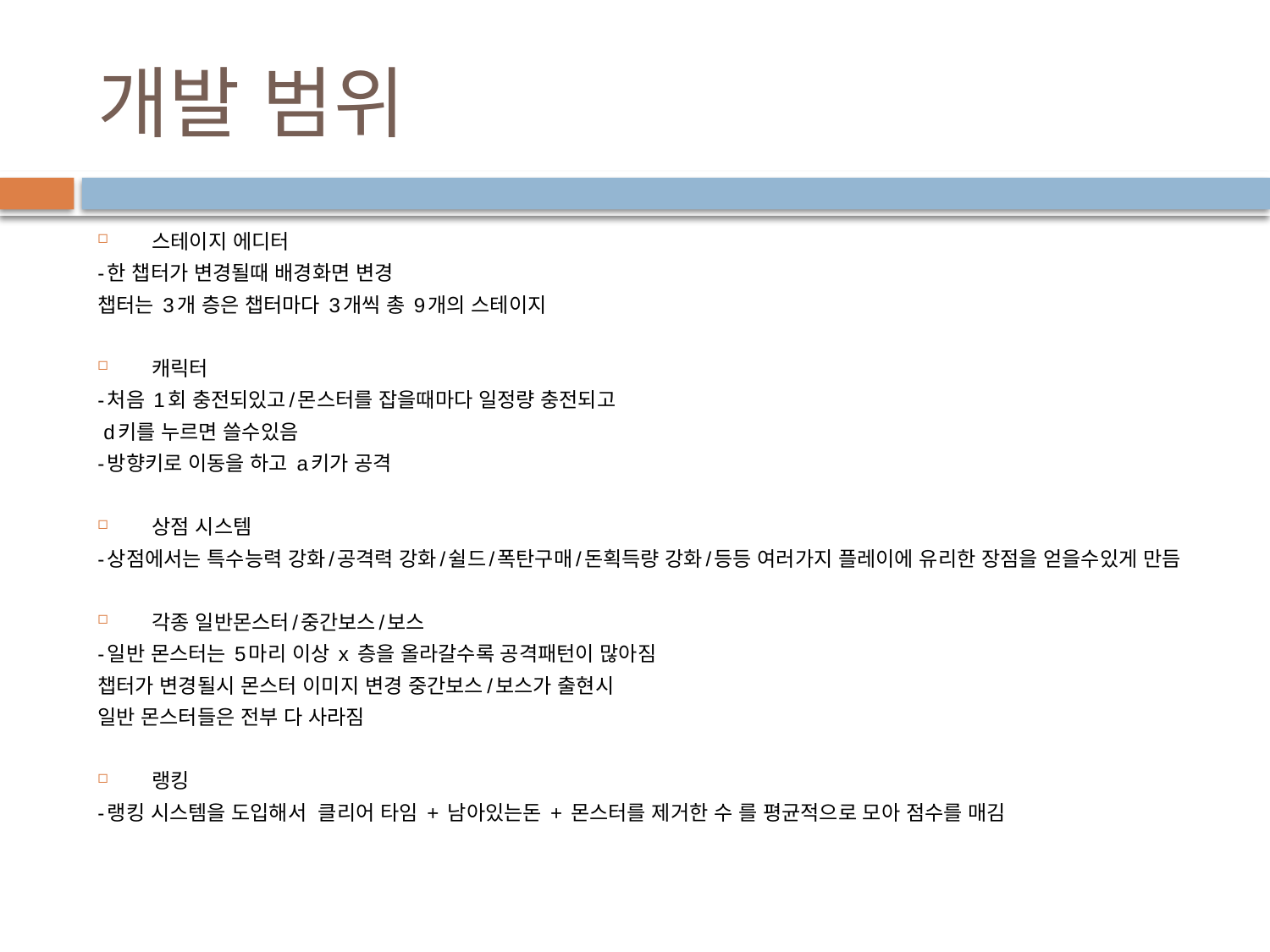

# 개발 범위
스테이지 에디터
-한 챕터가 변경될때 배경화면 변경
챕터는 3개 층은 챕터마다 3개씩 총 9개의 스테이지

캐릭터
-처음 1회 충전되있고/몬스터를 잡을때마다 일정량 충전되고
 d키를 누르면 쓸수있음
-방향키로 이동을 하고 a키가 공격

상점 시스템
-상점에서는 특수능력 강화/공격력 강화/쉴드/폭탄구매/돈획득량 강화/등등 여러가지 플레이에 유리한 장점을 얻을수있게 만듬

각종 일반몬스터/중간보스/보스
-일반 몬스터는 5마리 이상 x 층을 올라갈수록 공격패턴이 많아짐
챕터가 변경될시 몬스터 이미지 변경 중간보스/보스가 출현시
일반 몬스터들은 전부 다 사라짐

랭킹
-랭킹 시스템을 도입해서  클리어 타임 + 남아있는돈 + 몬스터를 제거한 수 를 평균적으로 모아 점수를 매김